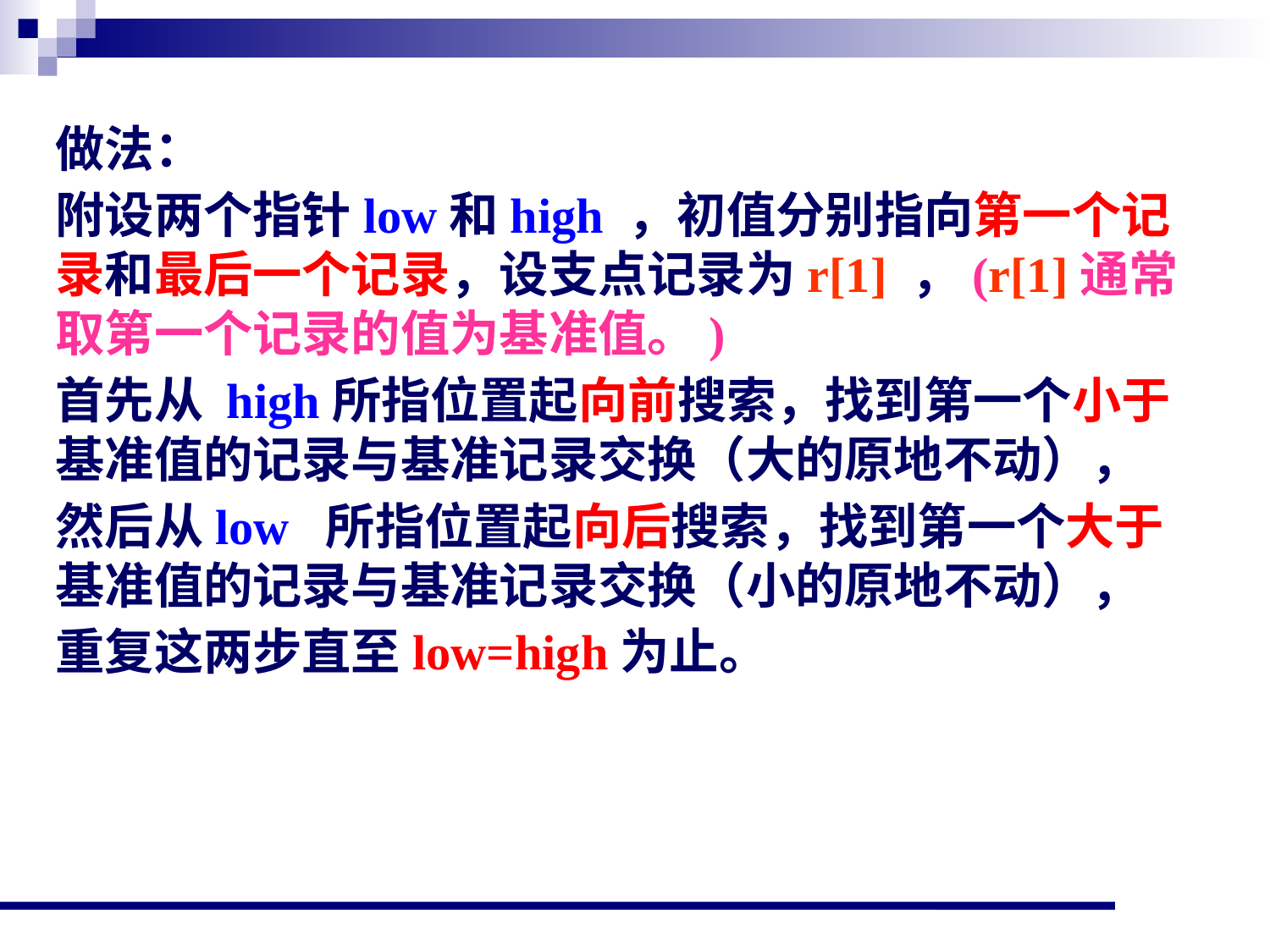

做法：
附设两个指针low和high ，初值分别指向第一个记录和最后一个记录，设支点记录为r[1] ，(r[1]通常取第一个记录的值为基准值。)
首先从 high所指位置起向前搜索，找到第一个小于基准值的记录与基准记录交换（大的原地不动），
然后从low  所指位置起向后搜索，找到第一个大于基准值的记录与基准记录交换（小的原地不动），
重复这两步直至low=high为止。